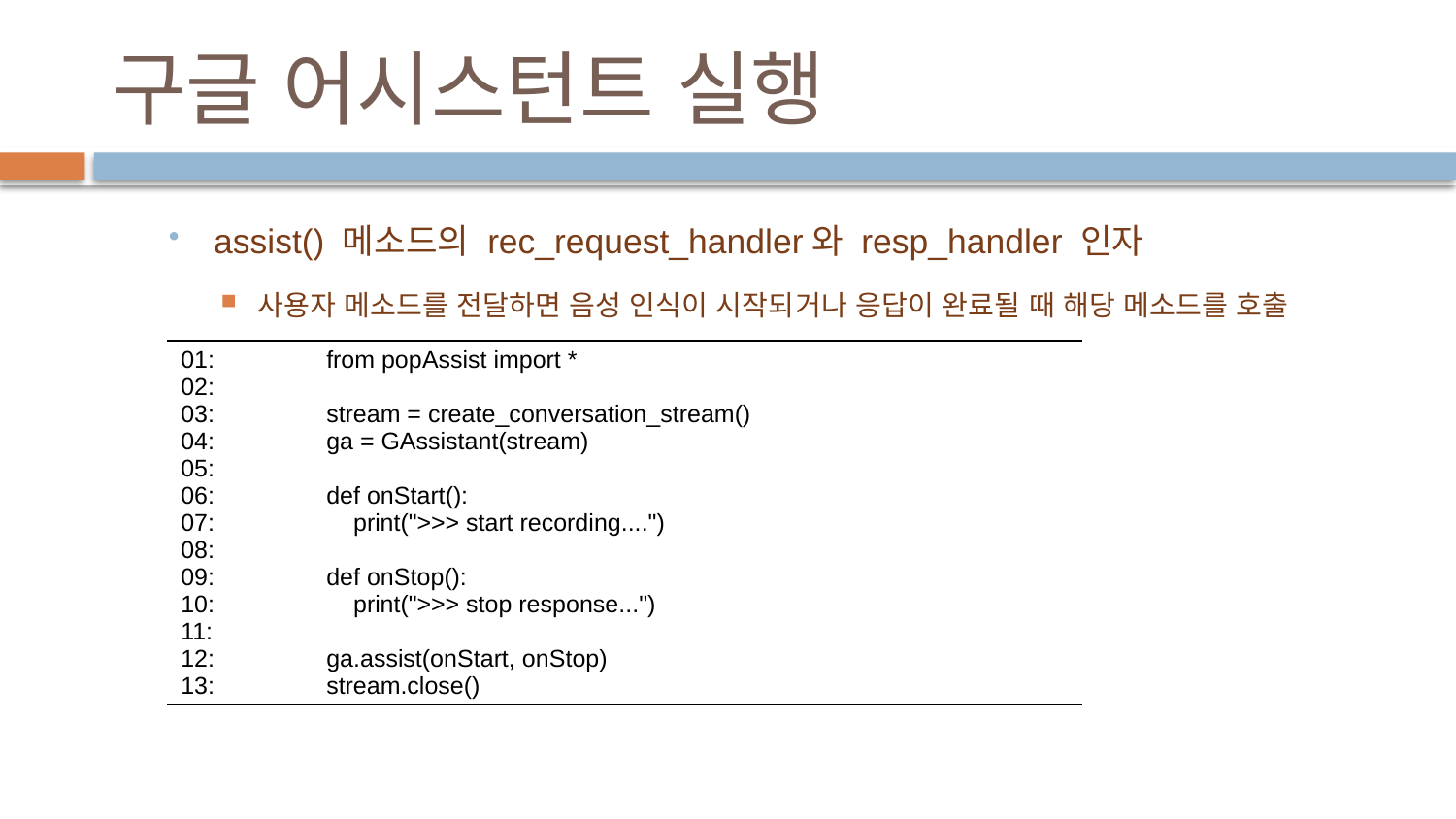

# 구글 어시스턴트 실행
assist() 메소드의 rec_request_handler와 resp_handler 인자
사용자 메소드를 전달하면 음성 인식이 시작되거나 응답이 완료될 때 해당 메소드를 호출
| 01: from popAssist import \* 02: 03: stream = create\_conversation\_stream() 04: ga = GAssistant(stream) 05: 06: def onStart(): 07: print(">>> start recording....") 08: 09: def onStop(): 10: print(">>> stop response...") 11: 12: ga.assist(onStart, onStop) 13: stream.close() |
| --- |